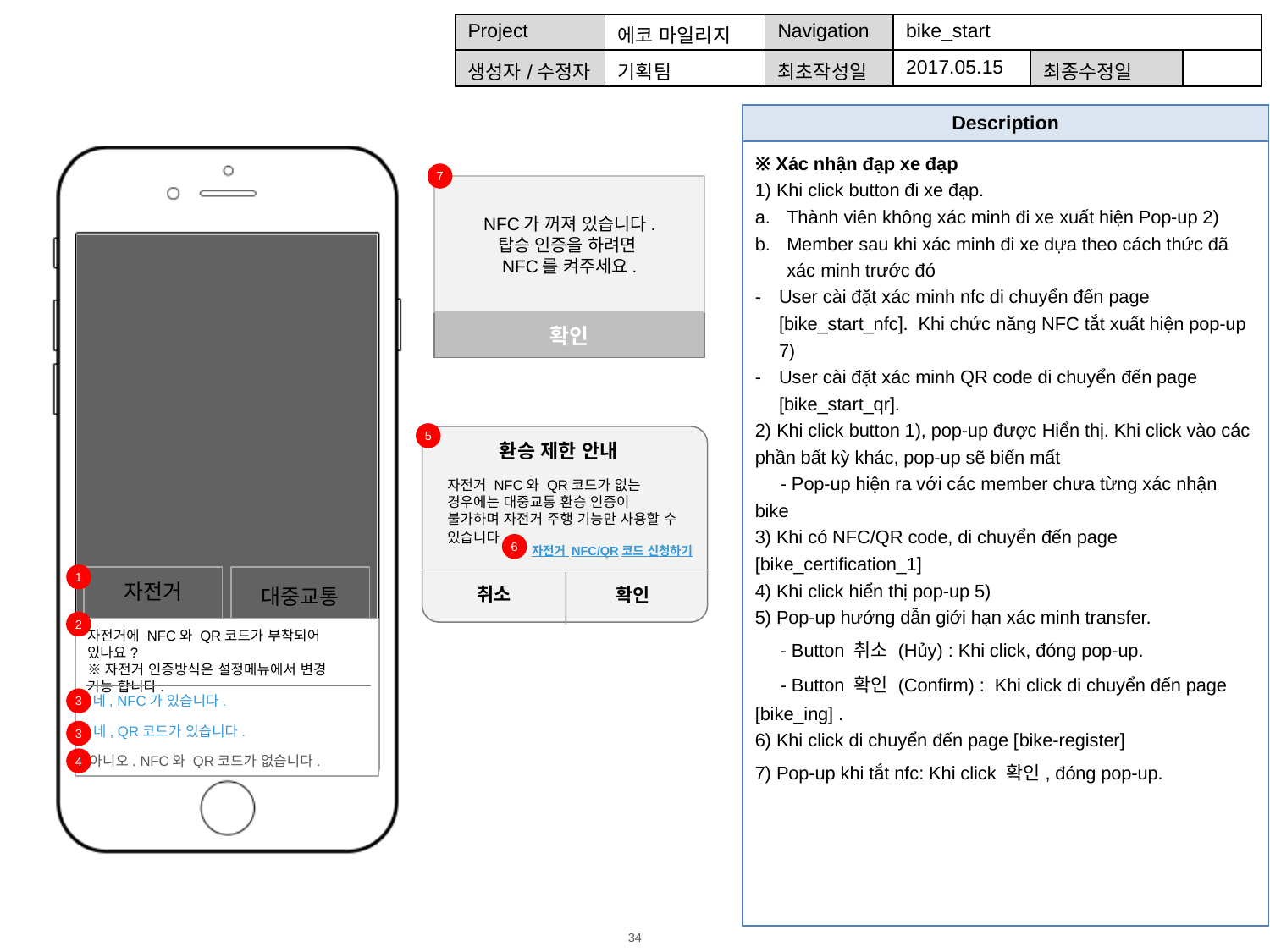

| Project | 에코 마일리지 | Navigation | bike\_start |  |  |
| --- | --- | --- | --- | --- | --- |
| 생성자/수정자 | 기획팀 | 최초작성일 | 2017.05.15 | 최종수정일 |  |
| Description |
| --- |
| ※ Xác nhận đạp xe đạp 1) Khi click button đi xe đạp. Thành viên không xác minh đi xe xuất hiện Pop-up 2) Member sau khi xác minh đi xe dựa theo cách thức đã xác minh trước đó User cài đặt xác minh nfc di chuyển đến page [bike\_start\_nfc]. Khi chức năng NFC tắt xuất hiện pop-up 7) User cài đặt xác minh QR code di chuyển đến page [bike\_start\_qr]. 2) Khi click button 1), pop-up được Hiển thị. Khi click vào các phần bất kỳ khác, pop-up sẽ biến mất - Pop-up hiện ra với các member chưa từng xác nhận bike 3) Khi có NFC/QR code, di chuyển đến page [bike\_certification\_1] 4) Khi click hiển thị pop-up 5) 5) Pop-up hướng dẫn giới hạn xác minh transfer. - Button 취소 (Hủy) : Khi click, đóng pop-up. - Button 확인 (Confirm) : Khi click di chuyển đến page [bike\_ing] . 6) Khi click di chuyển đến page [bike-register] 7) Pop-up khi tắt nfc: Khi click 확인, đóng pop-up. |

7
NFC가 꺼져 있습니다.
탑승 인증을 하려면
NFC를 켜주세요.

확인
5

환승 제한 안내
자전거 NFC와 QR코드가 없는 경우에는 대중교통 환승 인증이 불가하며 자전거 주행 기능만 사용할 수 있습니다.
성공확률 50%
D-7
6
자전거 NFC/QR코드 신청하기
1
자전거

대중교통

취소
확인
￥5.00
2

자전거에 NFC와 QR코드가 부착되어 있나요?
※자전거 인증방식은 설정메뉴에서 변경 가능 합니다.
네, NFC가 있습니다.
3
네, QR코드가 있습니다.
3
아니오. NFC와 QR코드가 없습니다.
4